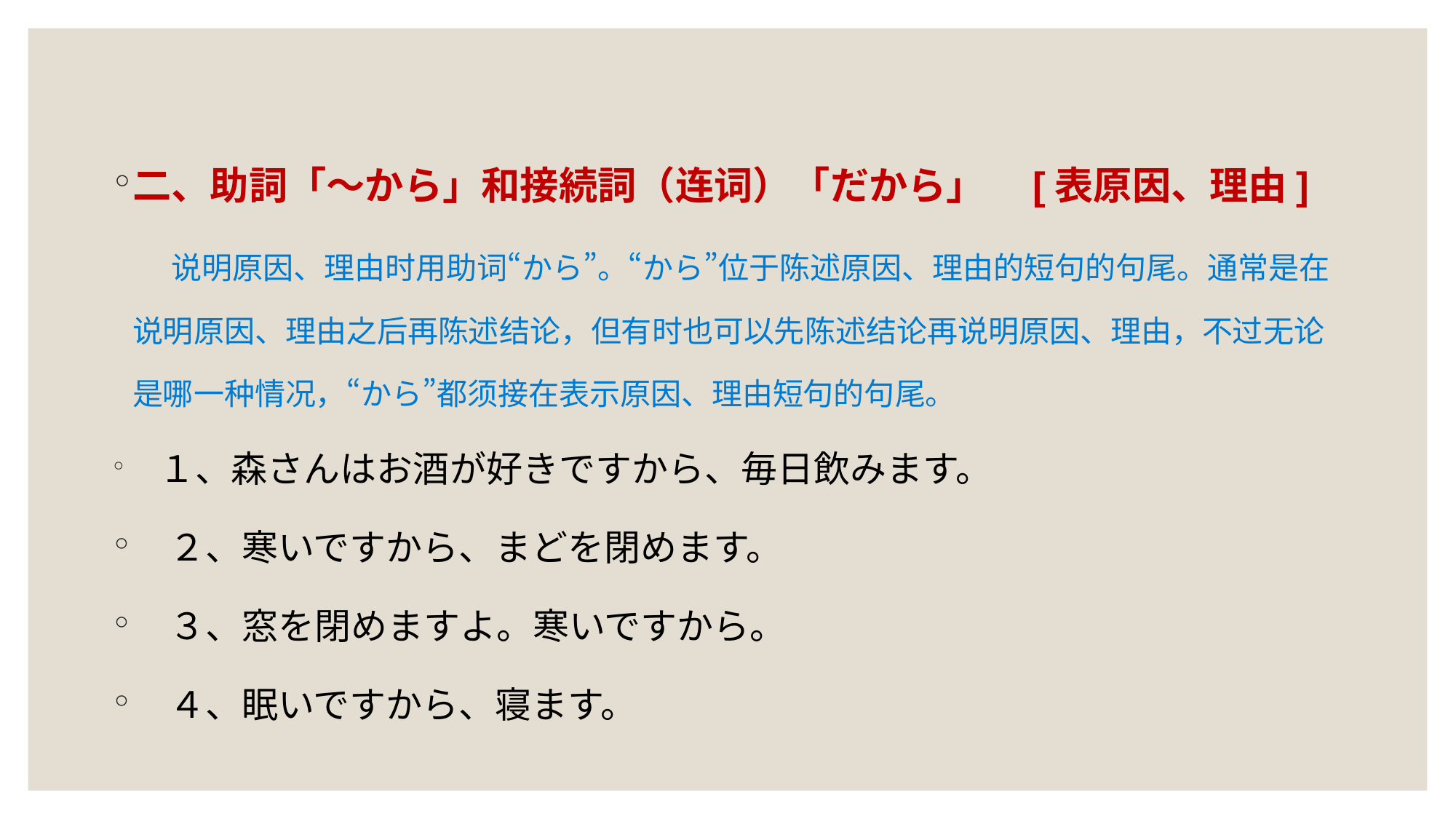

二、助詞「～から」和接続詞（连词）「だから」　[表原因、理由]
　说明原因、理由时用助词“から”。“から”位于陈述原因、理由的短句的句尾。通常是在说明原因、理由之后再陈述结论，但有时也可以先陈述结论再说明原因、理由，不过无论是哪一种情况，“から”都须接在表示原因、理由短句的句尾。
　１、森さんはお酒が好きですから、毎日飲みます。
　２、寒いですから、まどを閉めます。
　３、窓を閉めますよ。寒いですから。
　４、眠いですから、寝ます。